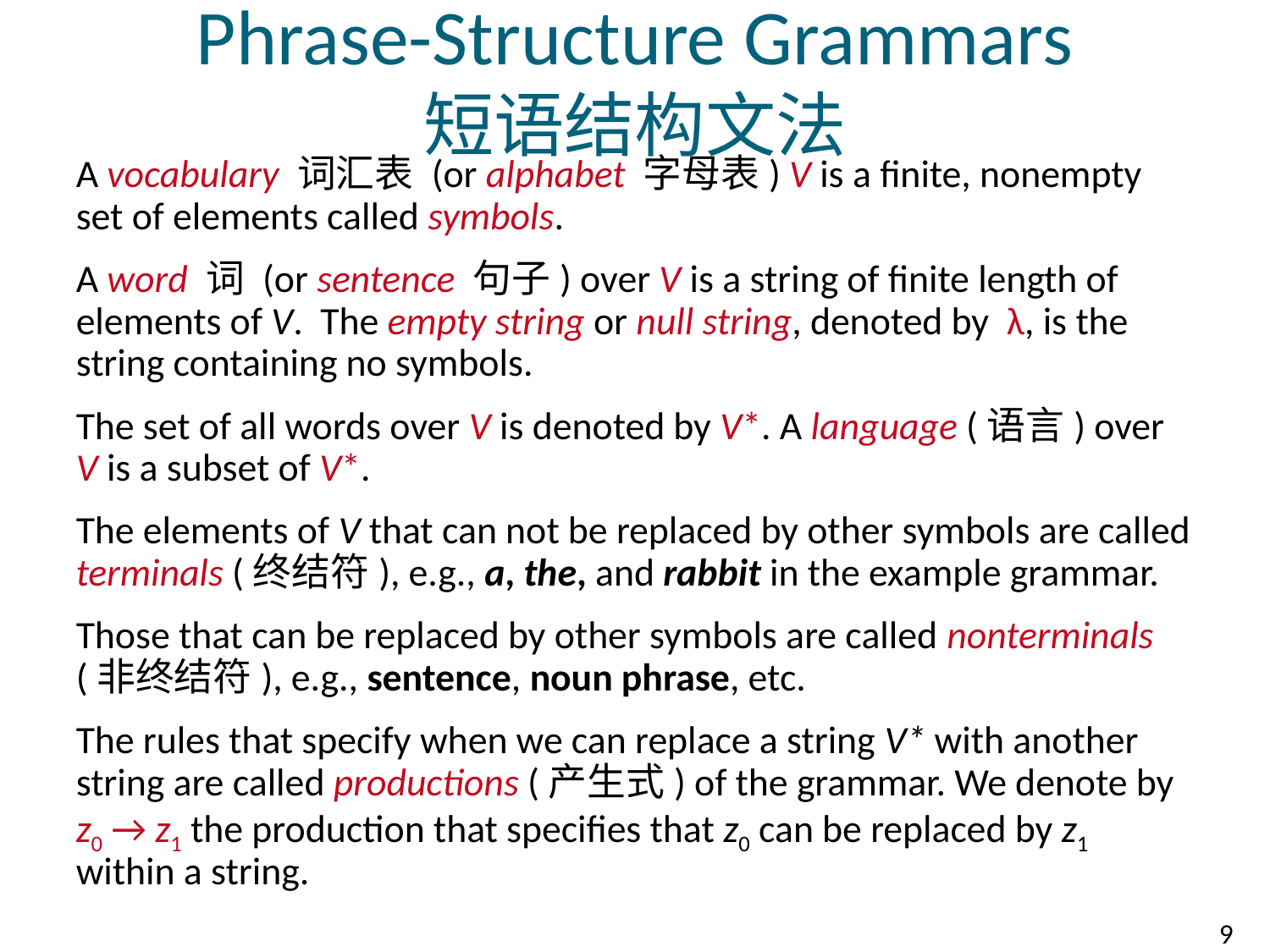

# Phrase-Structure Grammars 短语结构文法
A vocabulary 词汇表 (or alphabet 字母表) V is a finite, nonempty set of elements called symbols.
A word 词 (or sentence 句子) over V is a string of finite length of elements of V.  The empty string or null string, denoted by  λ, is the string containing no symbols.
The set of all words over V is denoted by V*. A language (语言) over V is a subset of V*.
The elements of V that can not be replaced by other symbols are called terminals (终结符), e.g., a, the, and rabbit in the example grammar.
Those that can be replaced by other symbols are called nonterminals (非终结符), e.g., sentence, noun phrase, etc.
The rules that specify when we can replace a string V* with another string are called productions (产生式) of the grammar. We denote by z0 → z1 the production that specifies that z0 can be replaced by z1 within a string.